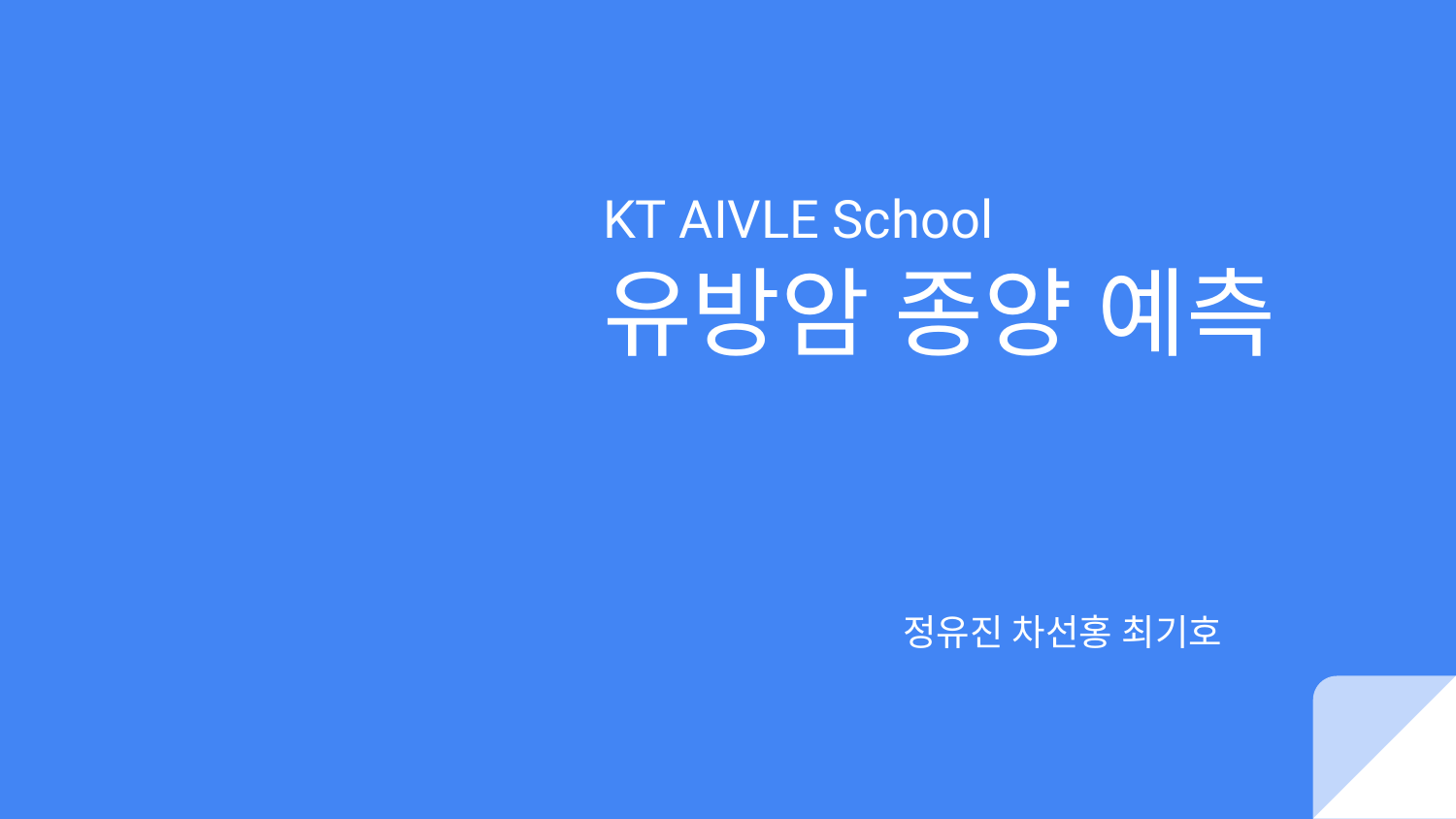

# KT AIVLE School
유방암 종양 예측
정유진 차선홍 최기호